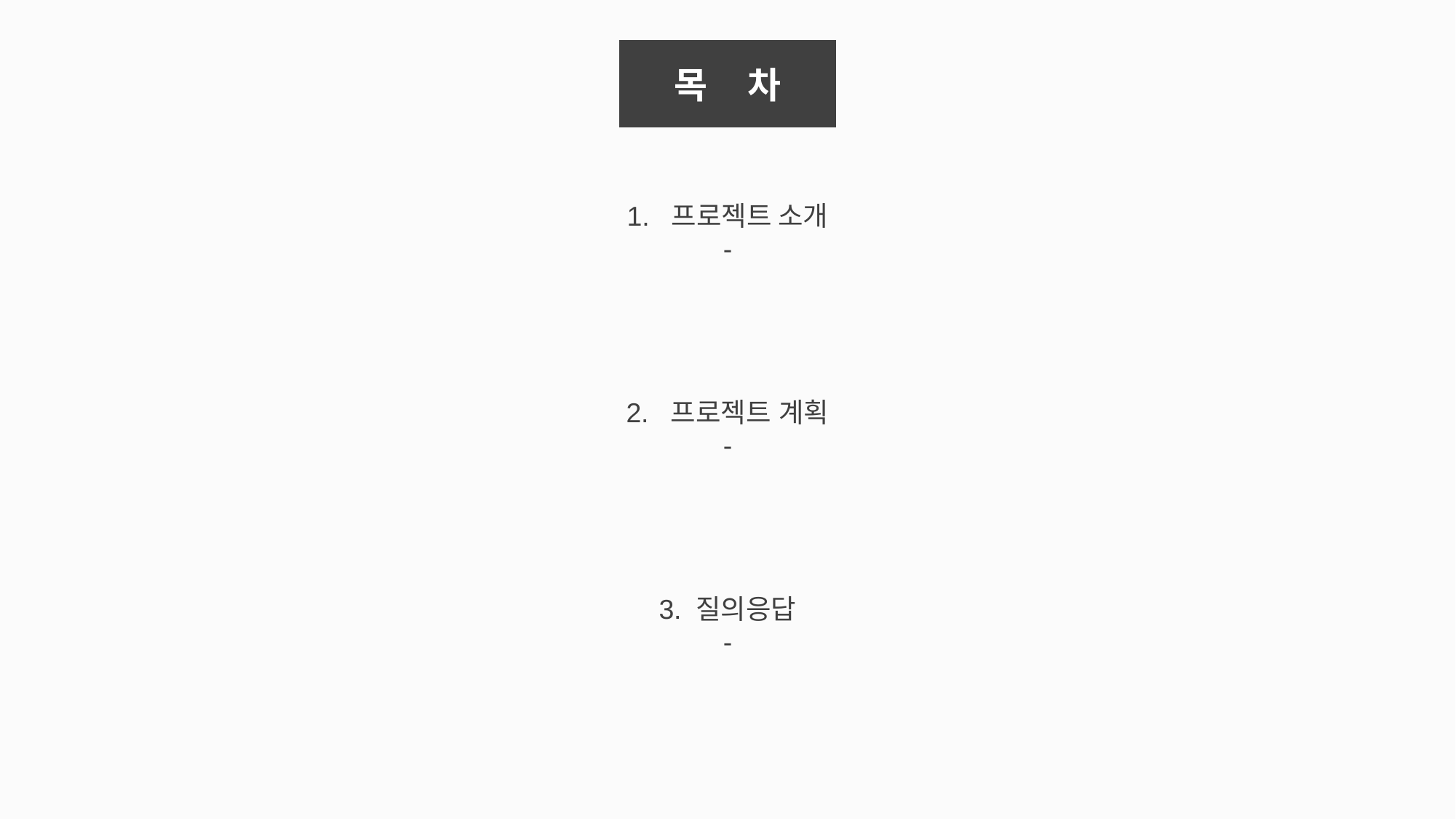

목    차
1.  프로젝트 소개
-

2.  프로젝트 계획
-

3. 질의응답
-